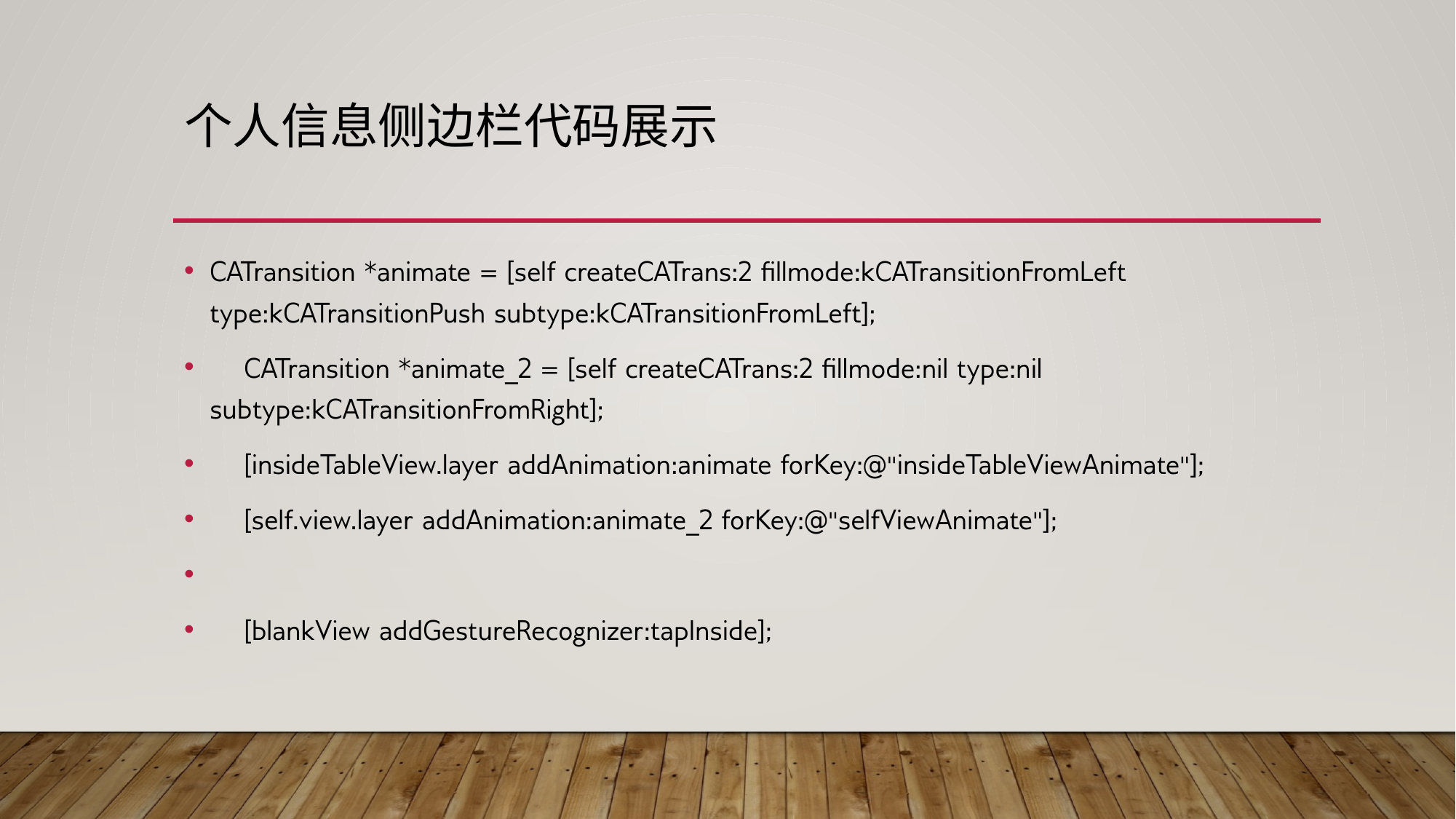

# 个人信息侧边栏代码展示
CATransition *animate = [self createCATrans:2 fillmode:kCATransitionFromLeft type:kCATransitionPush subtype:kCATransitionFromLeft];
    CATransition *animate_2 = [self createCATrans:2 fillmode:nil type:nil subtype:kCATransitionFromRight];
    [insideTableView.layer addAnimation:animate forKey:@"insideTableViewAnimate"];
    [self.view.layer addAnimation:animate_2 forKey:@"selfViewAnimate"];

    [blankView addGestureRecognizer:tapInside];